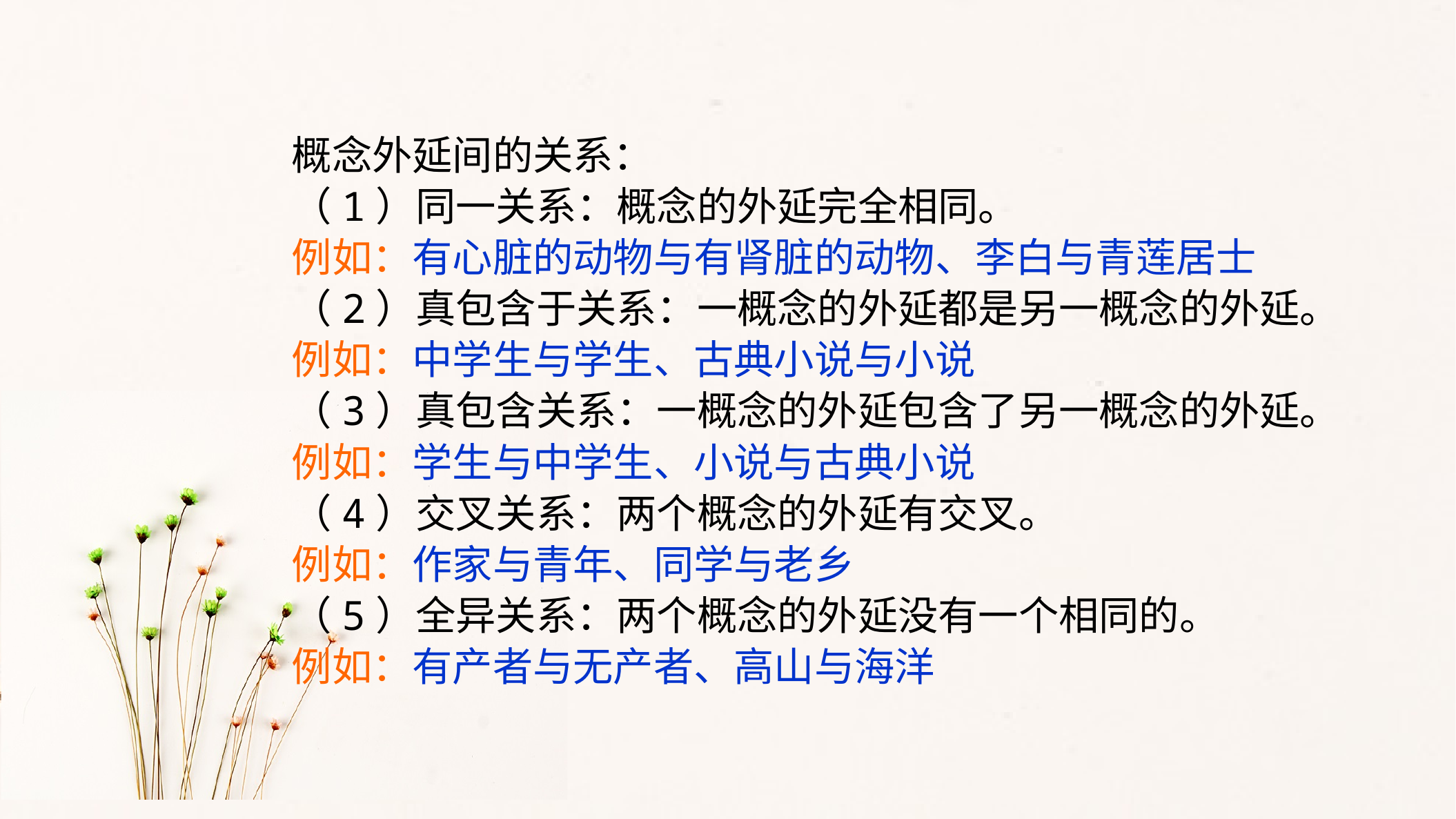

概念外延间的关系：
（1）同一关系：概念的外延完全相同。
例如：有心脏的动物与有肾脏的动物、李白与青莲居士
（2）真包含于关系：一概念的外延都是另一概念的外延。
例如：中学生与学生、古典小说与小说
（3）真包含关系：一概念的外延包含了另一概念的外延。
例如：学生与中学生、小说与古典小说
（4）交叉关系：两个概念的外延有交叉。
例如：作家与青年、同学与老乡
（5）全异关系：两个概念的外延没有一个相同的。
例如：有产者与无产者、高山与海洋